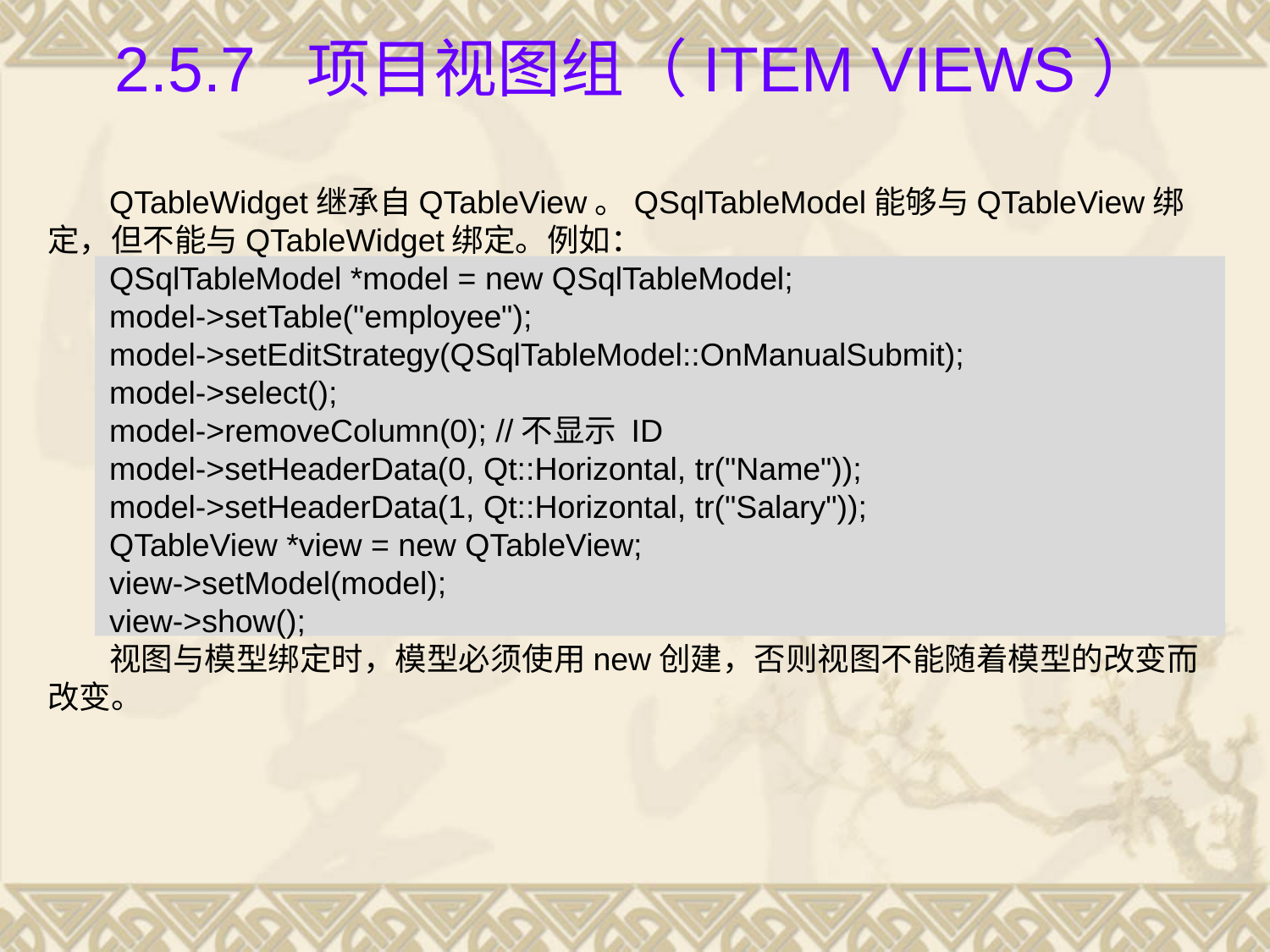

# 2.5.7  项目视图组（Item Views）
QTableWidget继承自QTableView。QSqlTableModel能够与QTableView绑定，但不能与QTableWidget绑定。例如：
QSqlTableModel *model = new QSqlTableModel;
model->setTable("employee");
model->setEditStrategy(QSqlTableModel::OnManualSubmit);
model->select();
model->removeColumn(0); //不显示 ID
model->setHeaderData(0, Qt::Horizontal, tr("Name"));
model->setHeaderData(1, Qt::Horizontal, tr("Salary"));
QTableView *view = new QTableView;
view->setModel(model);
view->show();
视图与模型绑定时，模型必须使用new创建，否则视图不能随着模型的改变而改变。